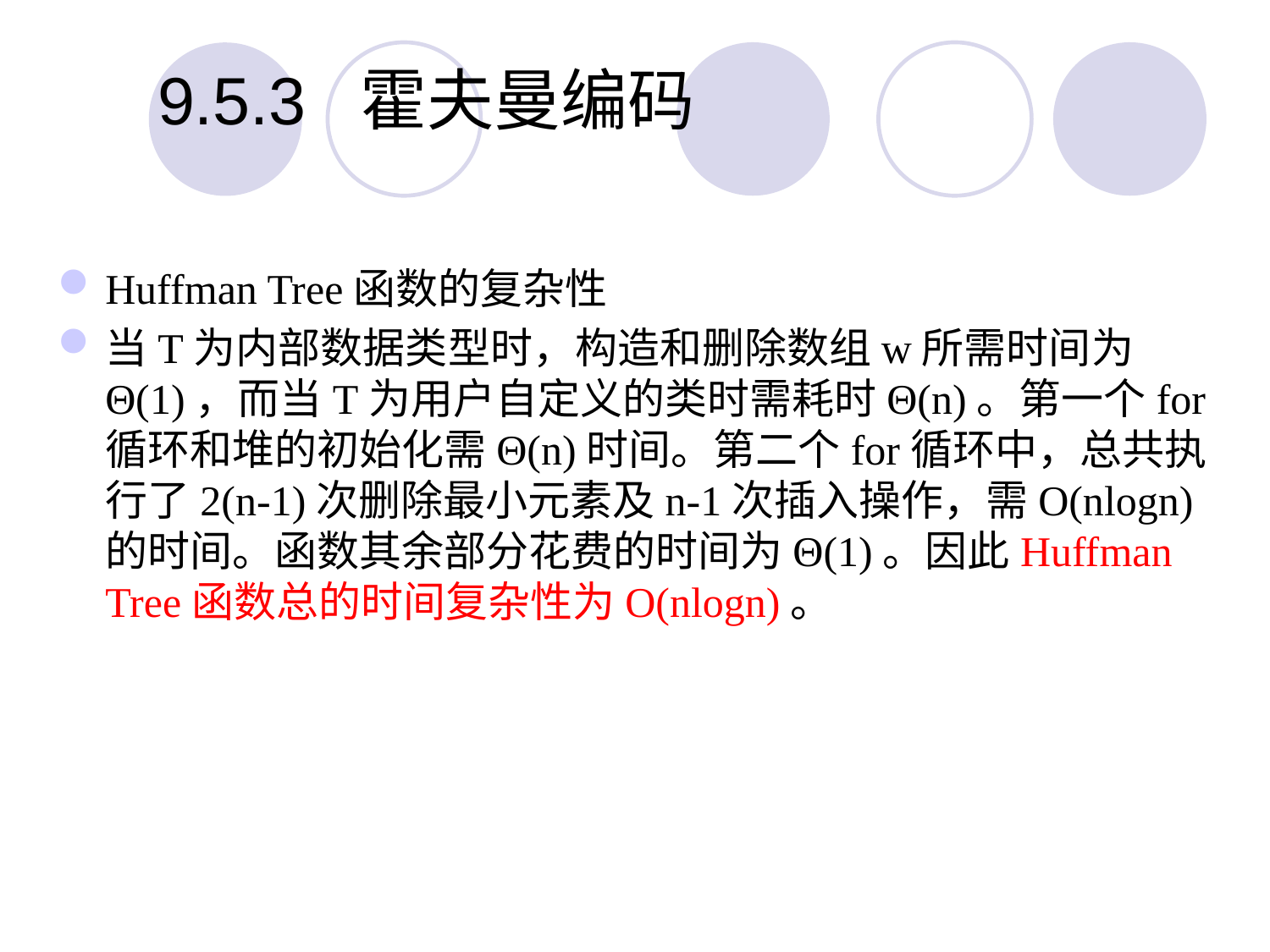

9.5.3  霍夫曼编码
54

Huffman Tree函数的复杂性
当T为内部数据类型时，构造和删除数组w所需时间为Θ(1)，而当T为用户自定义的类时需耗时Θ(n)。第一个for循环和堆的初始化需Θ(n)时间。第二个for循环中，总共执行了2(n-1)次删除最小元素及n-1次插入操作，需O(nlogn)的时间。函数其余部分花费的时间为Θ(1)。因此Huffman Tree函数总的时间复杂性为O(nlogn)。